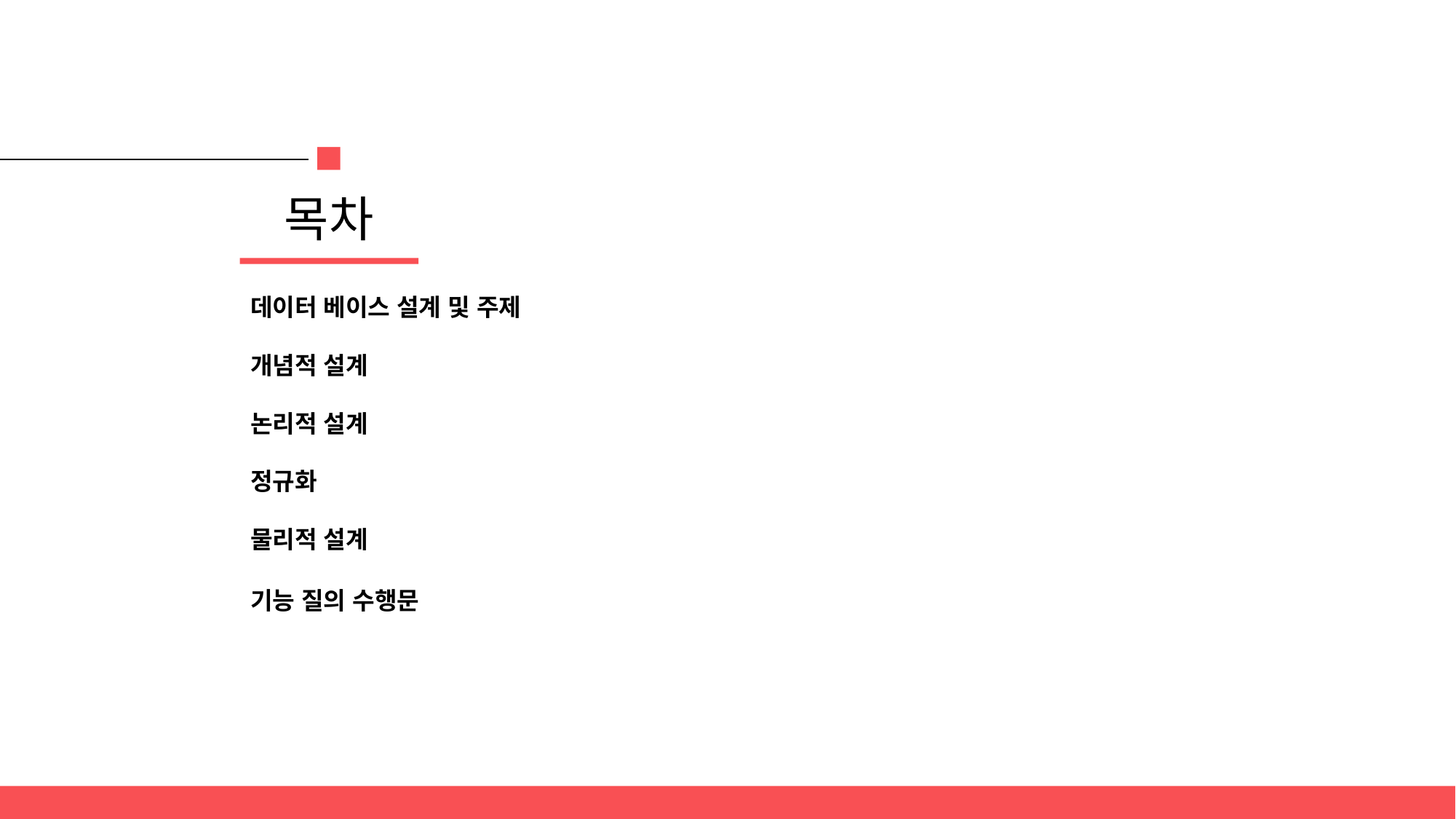

목차

데이터 베이스 설계 및 주제
개념적 설계
논리적 설계
정규화
물리적 설계
기능 질의 수행문